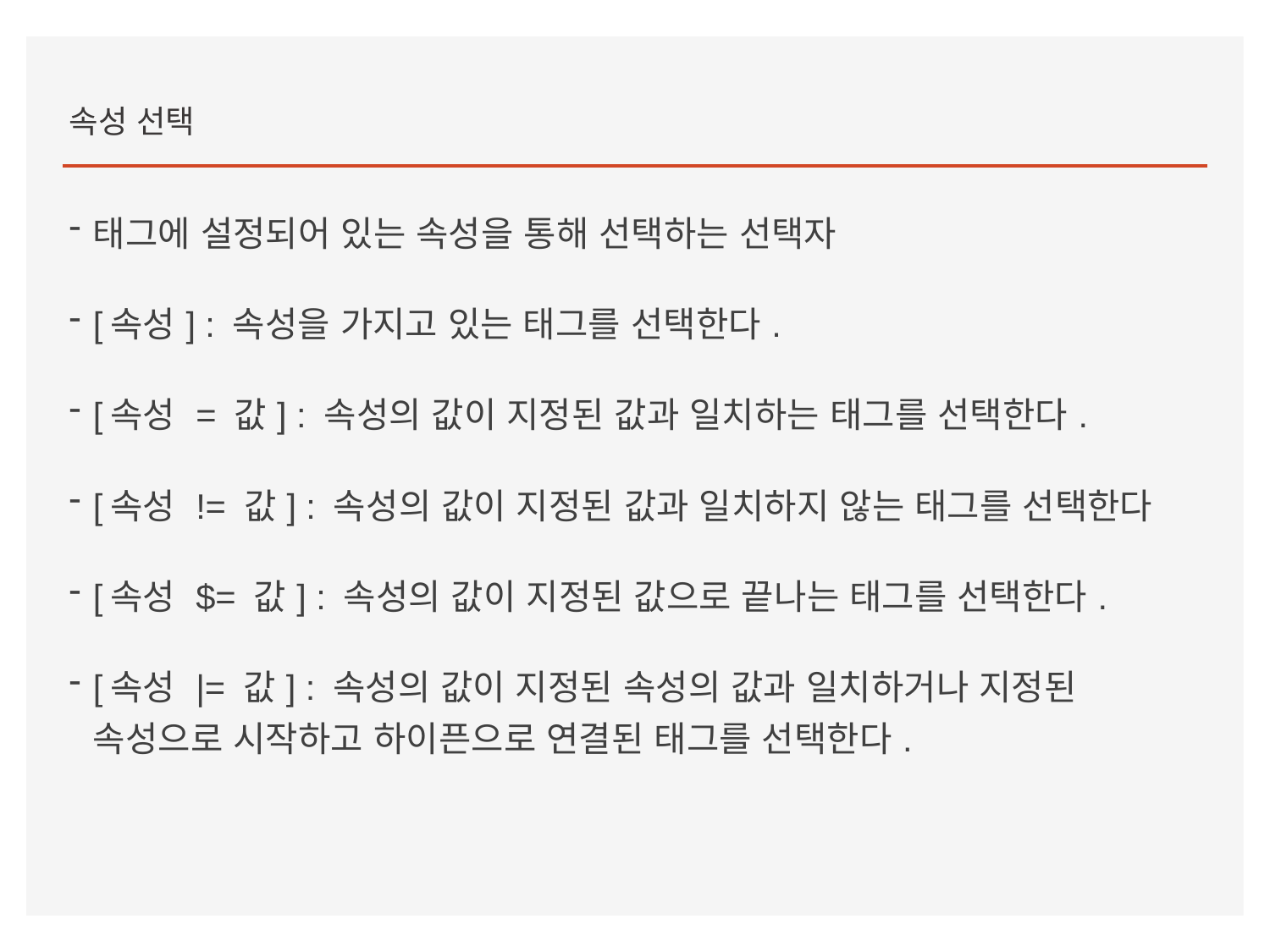

속성 선택
태그에 설정되어 있는 속성을 통해 선택하는 선택자
[속성] : 속성을 가지고 있는 태그를 선택한다.
[속성 = 값] : 속성의 값이 지정된 값과 일치하는 태그를 선택한다.
[속성 != 값] : 속성의 값이 지정된 값과 일치하지 않는 태그를 선택한다
[속성 $= 값] : 속성의 값이 지정된 값으로 끝나는 태그를 선택한다.
[속성 |= 값] : 속성의 값이 지정된 속성의 값과 일치하거나 지정된 속성으로 시작하고 하이픈으로 연결된 태그를 선택한다.